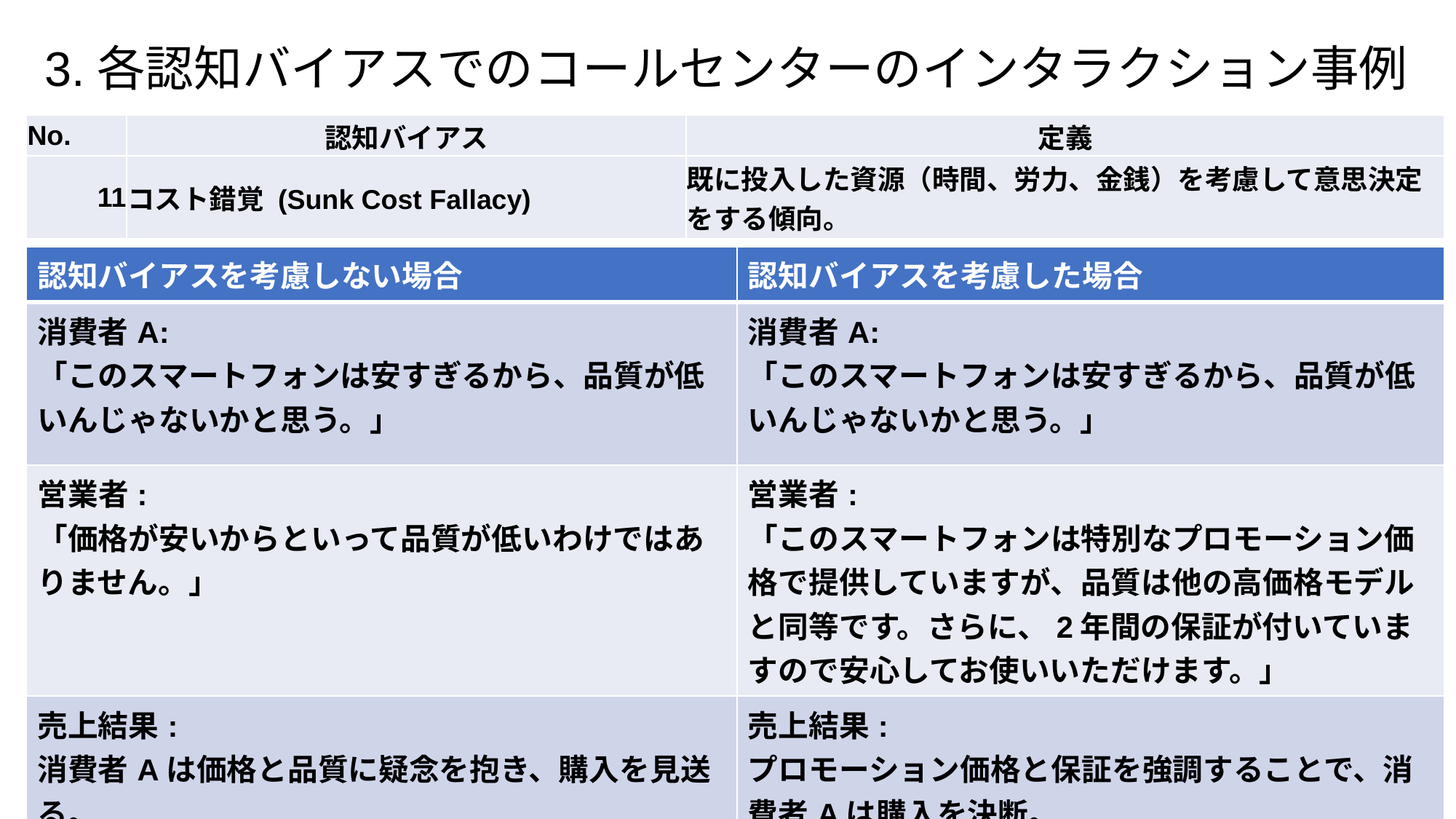

# 3.各認知バイアスでのコールセンターのインタラクション事例
| No. | 認知バイアス | 定義 |
| --- | --- | --- |
| 11 | コスト錯覚 (Sunk Cost Fallacy) | 既に投入した資源（時間、労力、金銭）を考慮して意思決定をする傾向。 |
| 認知バイアスを考慮しない場合 | 認知バイアスを考慮した場合 |
| --- | --- |
| 消費者A: 「このスマートフォンは安すぎるから、品質が低いんじゃないかと思う。」 | 消費者A: 「このスマートフォンは安すぎるから、品質が低いんじゃないかと思う。」 |
| 営業者: 「価格が安いからといって品質が低いわけではありません。」 | 営業者: 「このスマートフォンは特別なプロモーション価格で提供していますが、品質は他の高価格モデルと同等です。さらに、2年間の保証が付いていますので安心してお使いいただけます。」 |
| 売上結果: 消費者Aは価格と品質に疑念を抱き、購入を見送る。 | 売上結果: プロモーション価格と保証を強調することで、消費者Aは購入を決断。 |
sss